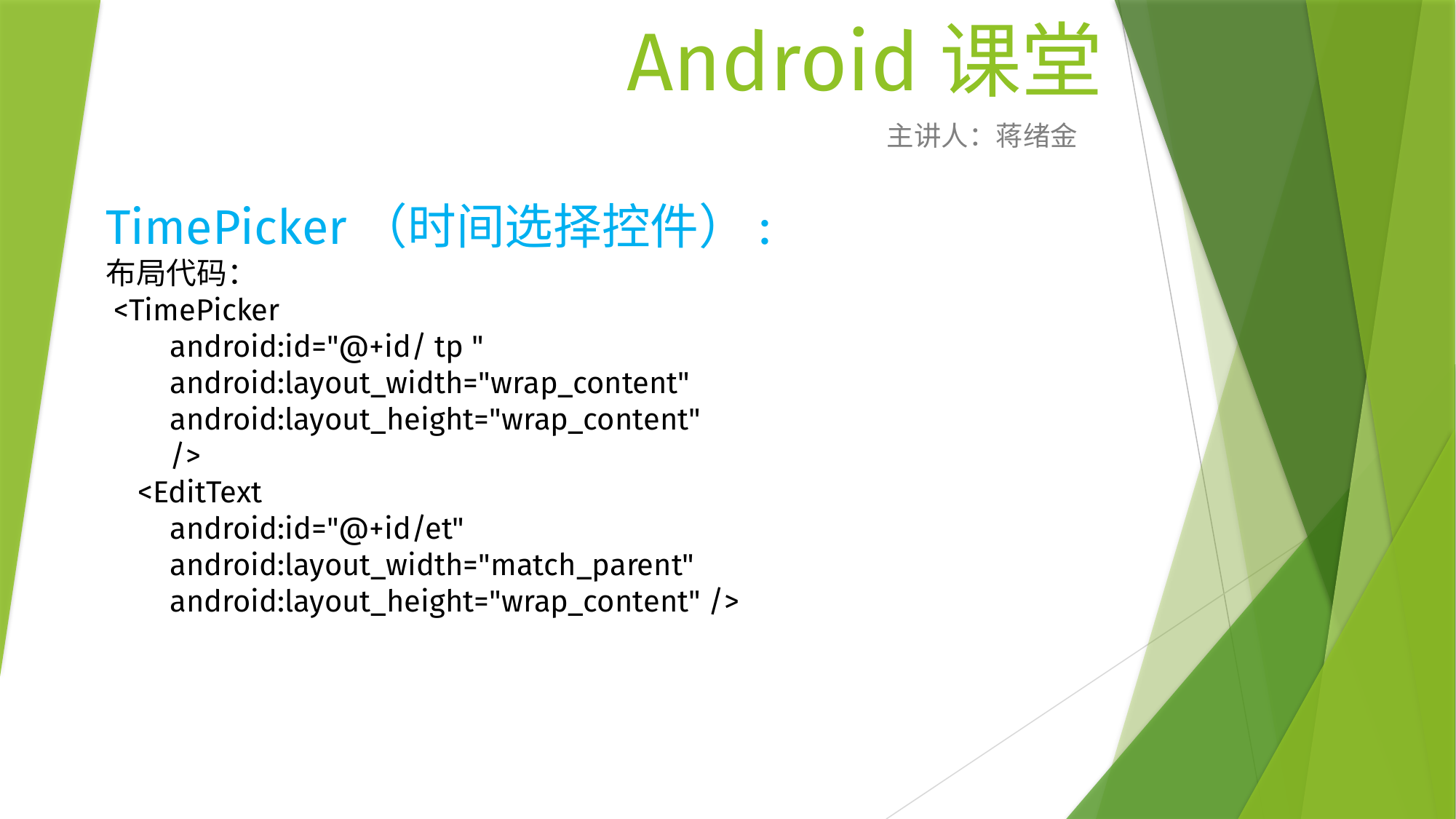

# Android课堂
主讲人：蒋绪金
TimePicker（时间选择控件）:
布局代码：
 <TimePicker
        android:id="@+id/ tp "
        android:layout_width="wrap_content"
        android:layout_height="wrap_content"
        />
    <EditText
        android:id="@+id/et"
        android:layout_width="match_parent"
        android:layout_height="wrap_content" />